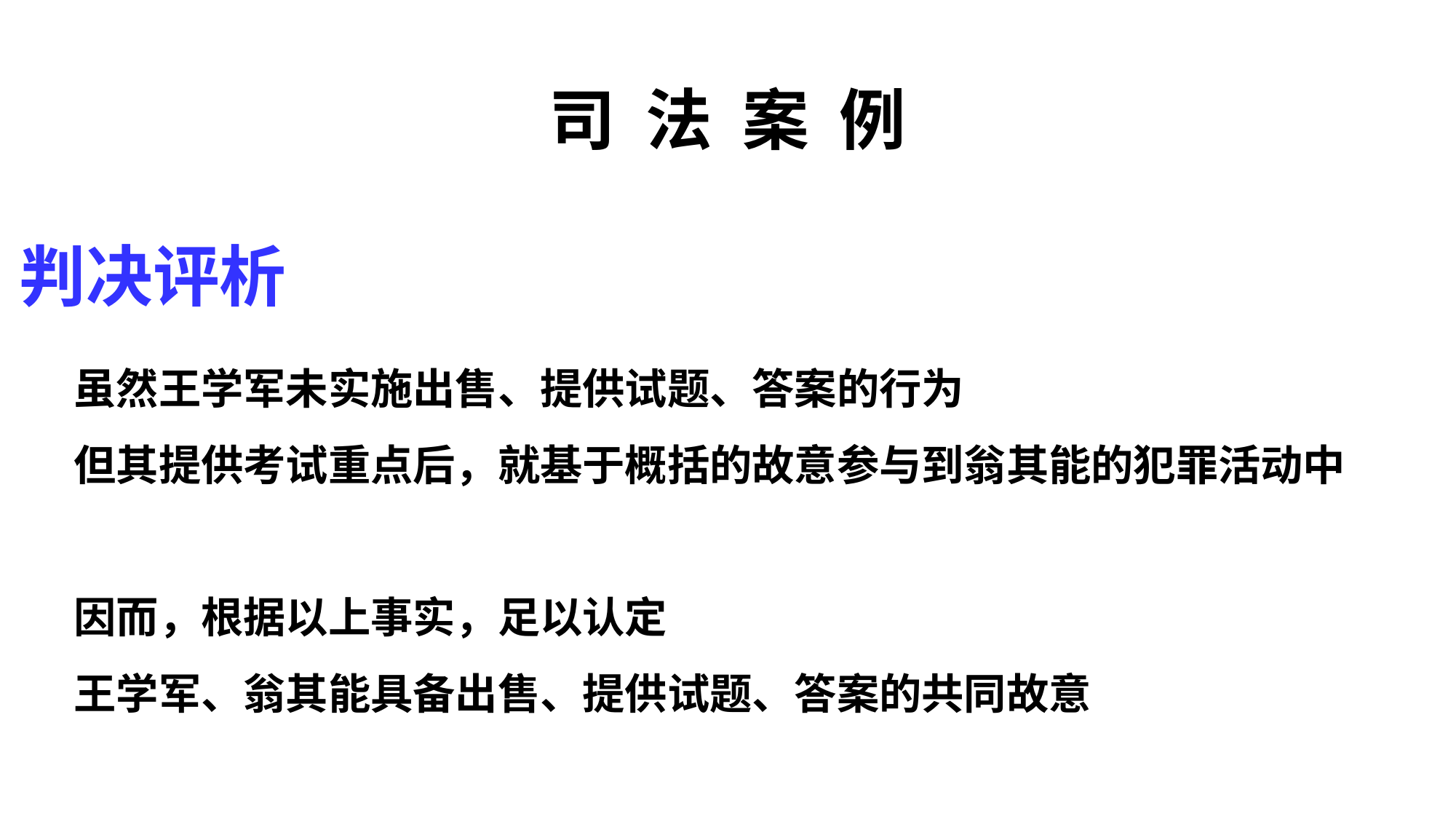

# 司  法  案  例
判决评析

虽然王学军未实施出售、提供试题、答案的行为
但其提供考试重点后，就基于概括的故意参与到翁其能的犯罪活动中

因而，根据以上事实，足以认定
王学军、翁其能具备出售、提供试题、答案的共同故意